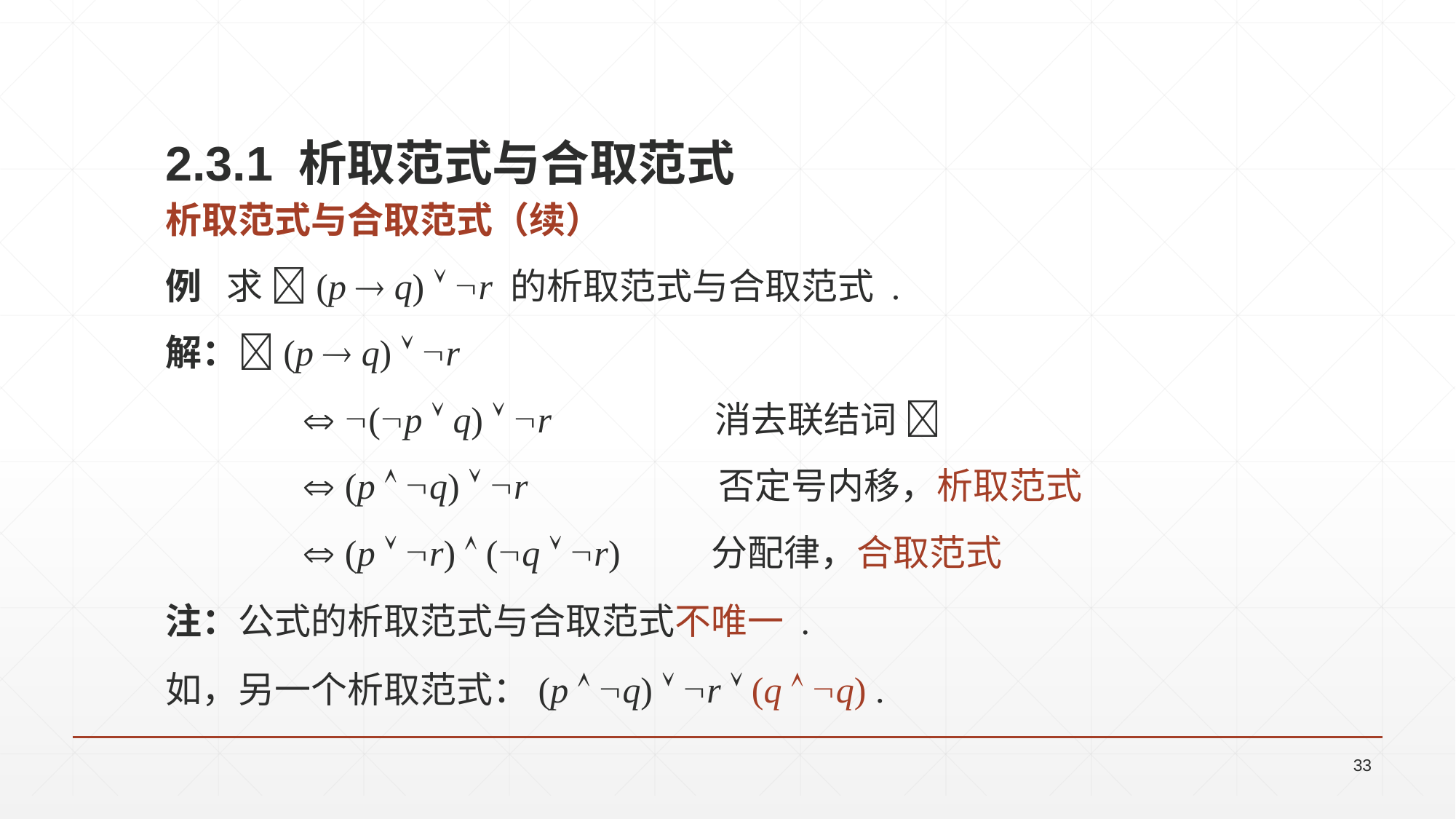

2.3.1 析取范式与合取范式
析取范式与合取范式（续）
例   求 ¬(p → q) ∨ ¬r 的析取范式与合取范式 .
解：¬(p → q) ∨ ¬r
    	⇔ ¬(¬p ∨ q) ∨ ¬r                 消去联结词 →
    	⇔ (p ∧ ¬q) ∨ ¬r                    否定号内移，析取范式
    	⇔ (p ∨ ¬r) ∧ (¬q ∨ ¬r)         分配律，合取范式
注：公式的析取范式与合取范式不唯一 .
如，另一个析取范式：(p ∧ ¬q) ∨ ¬r ∨ (q ∧ ¬q) .
33